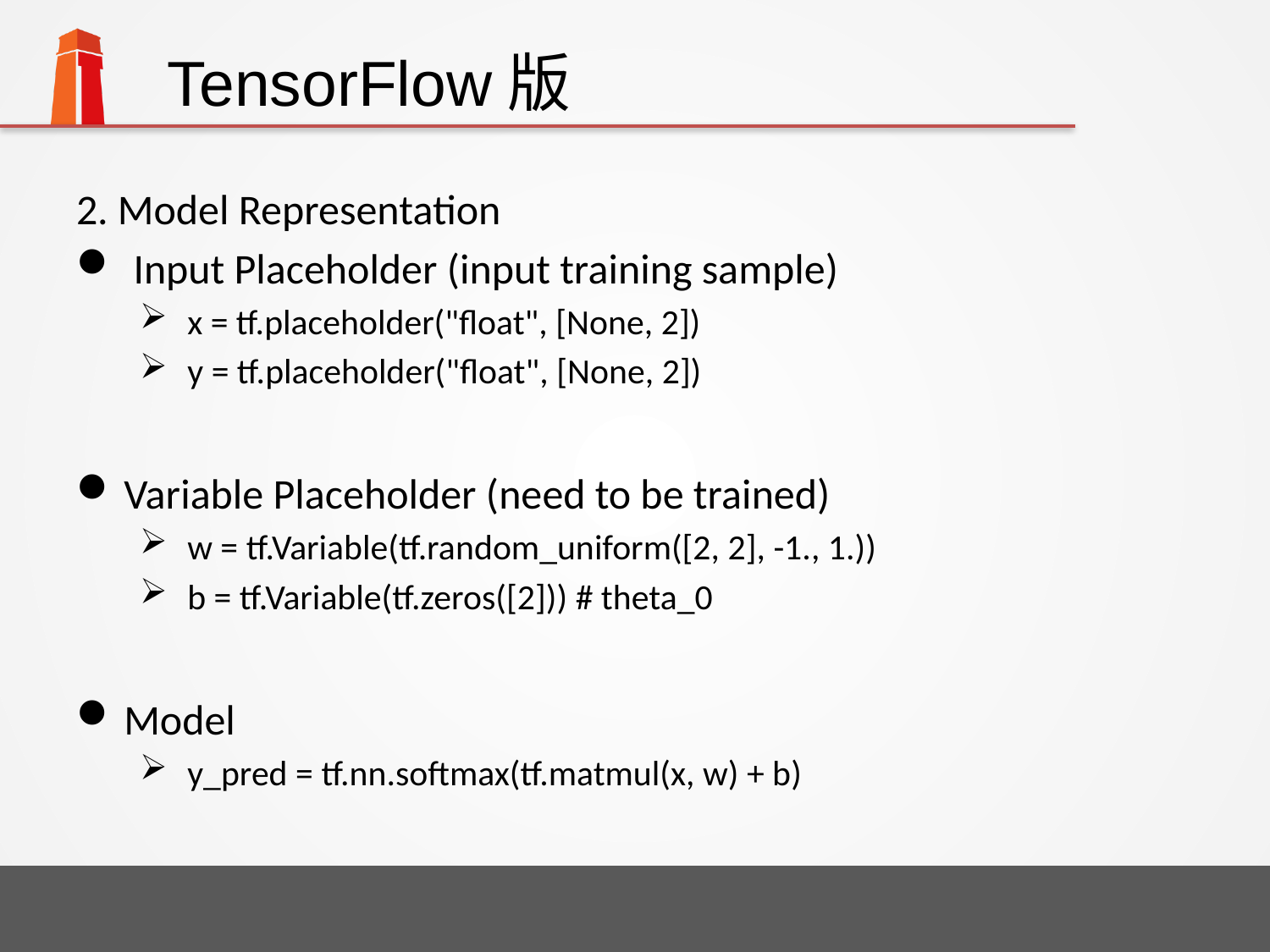

# TensorFlow版
2. Model Representation
 Input Placeholder (input training sample)
x = tf.placeholder("float", [None, 2])
y = tf.placeholder("float", [None, 2])

Variable Placeholder (need to be trained)
w = tf.Variable(tf.random_uniform([2, 2], -1., 1.))
b = tf.Variable(tf.zeros([2])) # theta_0

Model
y_pred = tf.nn.softmax(tf.matmul(x, w) + b)